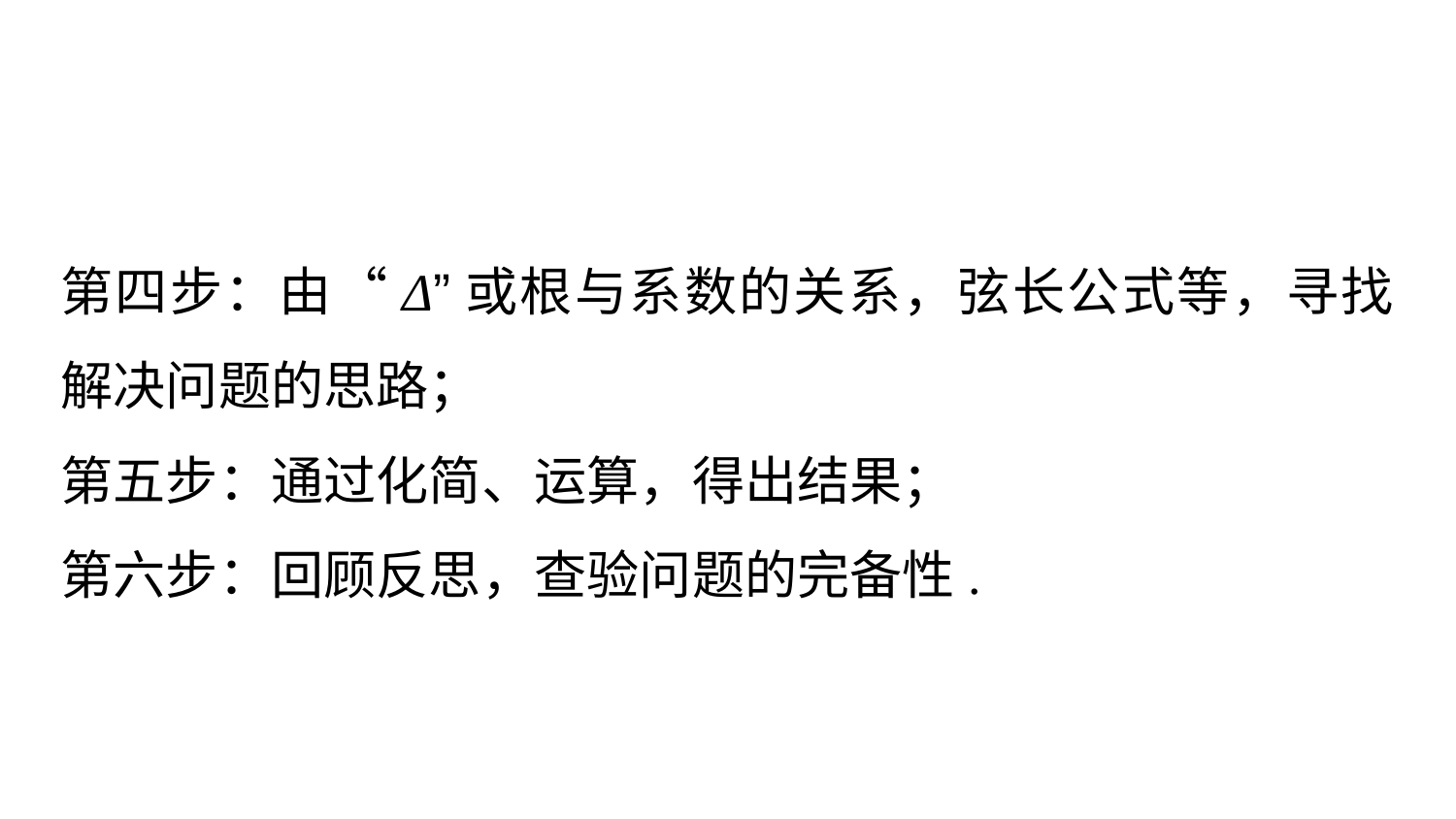

第四步：由“Δ”或根与系数的关系，弦长公式等，寻找解决问题的思路；
第五步：通过化简、运算，得出结果；
第六步：回顾反思，查验问题的完备性.